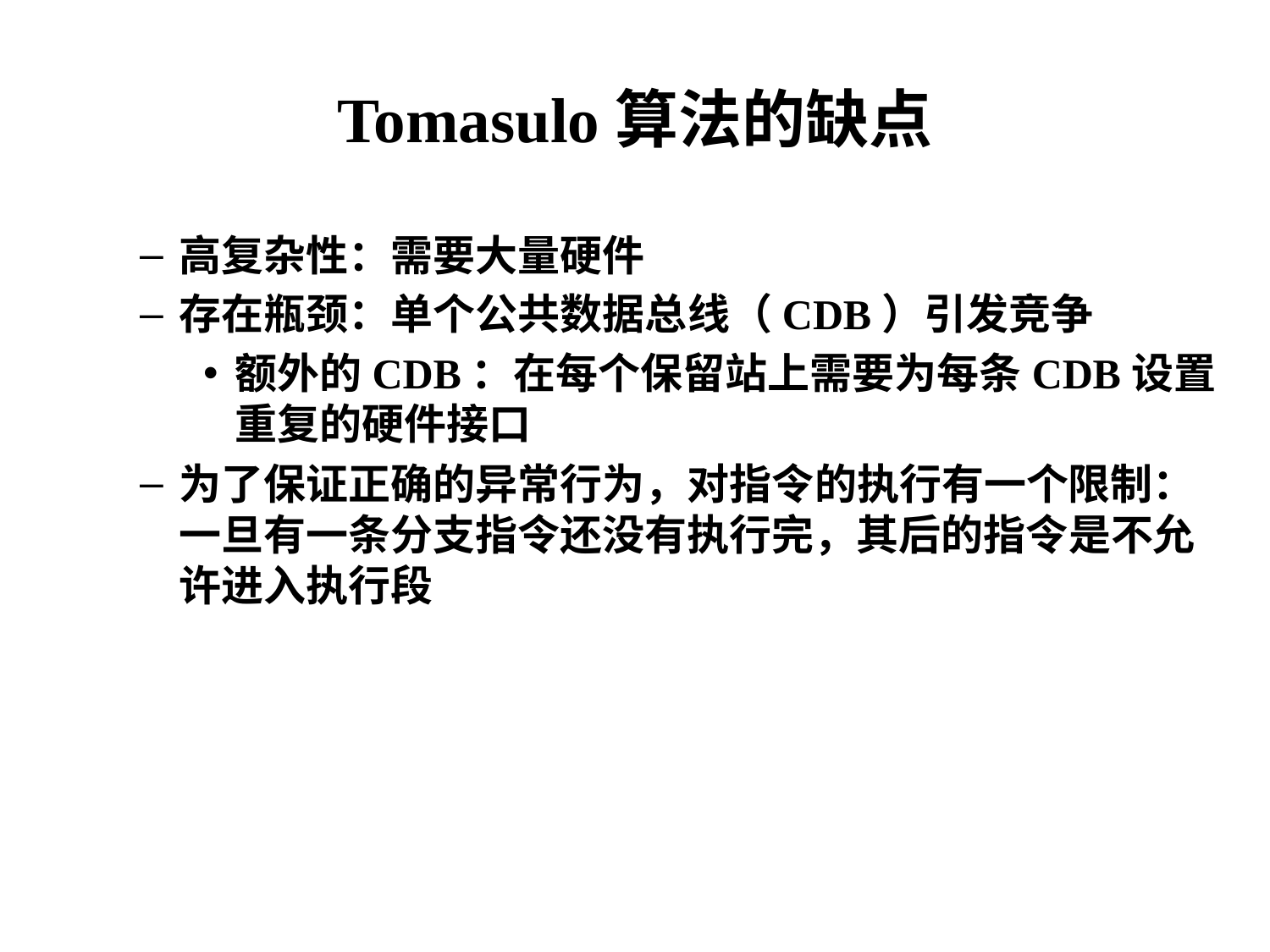

Tomasulo算法的缺点
高复杂性：需要大量硬件
存在瓶颈：单个公共数据总线（CDB）引发竞争
额外的CDB：在每个保留站上需要为每条CDB设置重复的硬件接口
为了保证正确的异常行为，对指令的执行有一个限制：一旦有一条分支指令还没有执行完，其后的指令是不允许进入执行段